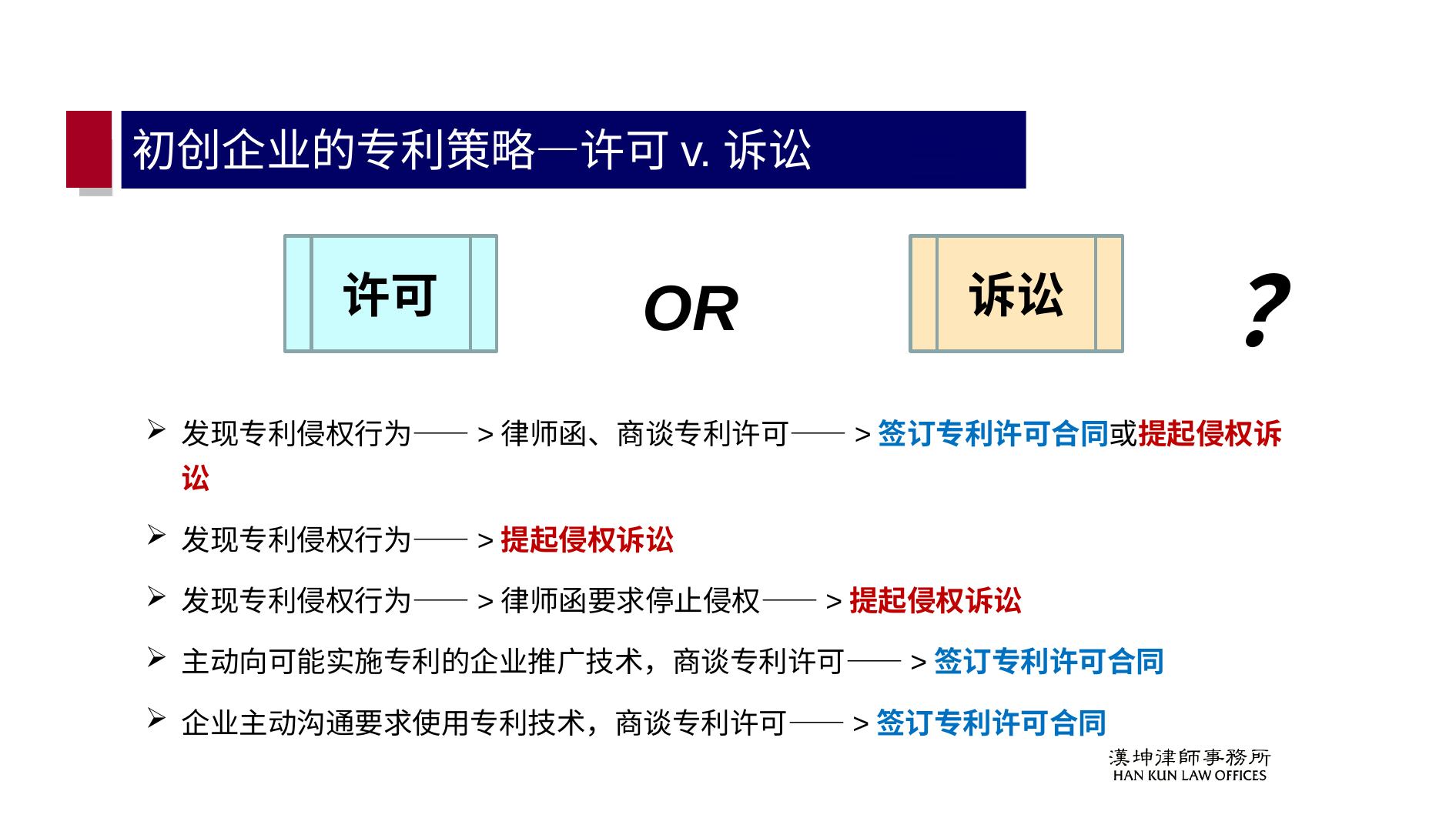

# 初创企业的专利策略—许可v.诉讼
？
许可
诉讼
OR
发现专利侵权行为——>律师函、商谈专利许可——>签订专利许可合同或提起侵权诉讼
发现专利侵权行为——>提起侵权诉讼
发现专利侵权行为——>律师函要求停止侵权——>提起侵权诉讼
主动向可能实施专利的企业推广技术，商谈专利许可——>签订专利许可合同
企业主动沟通要求使用专利技术，商谈专利许可——>签订专利许可合同